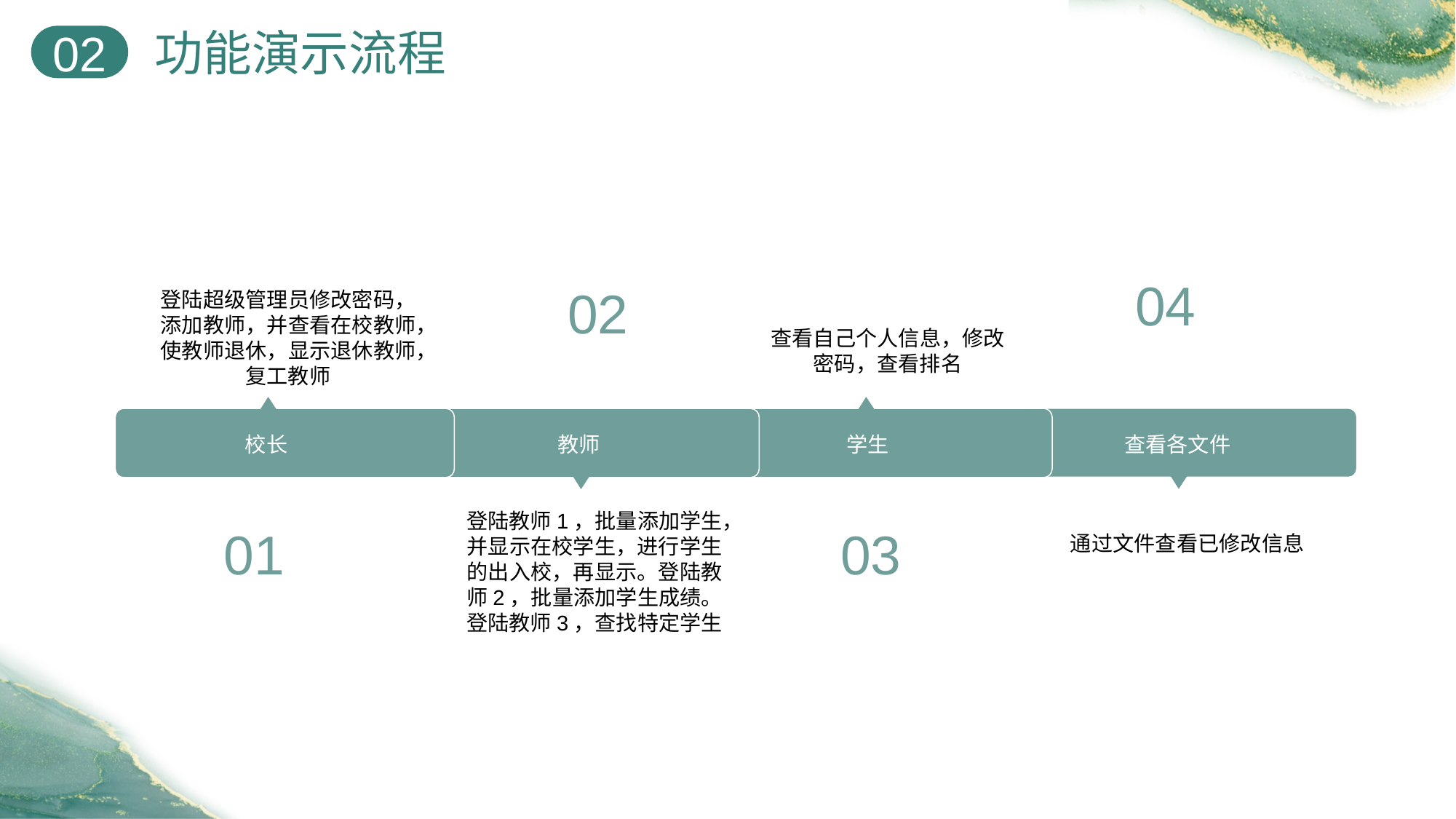

功能演示流程
02
04
02
登陆超级管理员修改密码，添加教师，并查看在校教师，使教师退休，显示退休教师，复工教师
查看自己个人信息，修改密码，查看排名

校长

学生

查看各文件

教师
登陆教师1，批量添加学生，并显示在校学生，进行学生的出入校，再显示。登陆教师2，批量添加学生成绩。
登陆教师3，查找特定学生
01
03
通过文件查看已修改信息